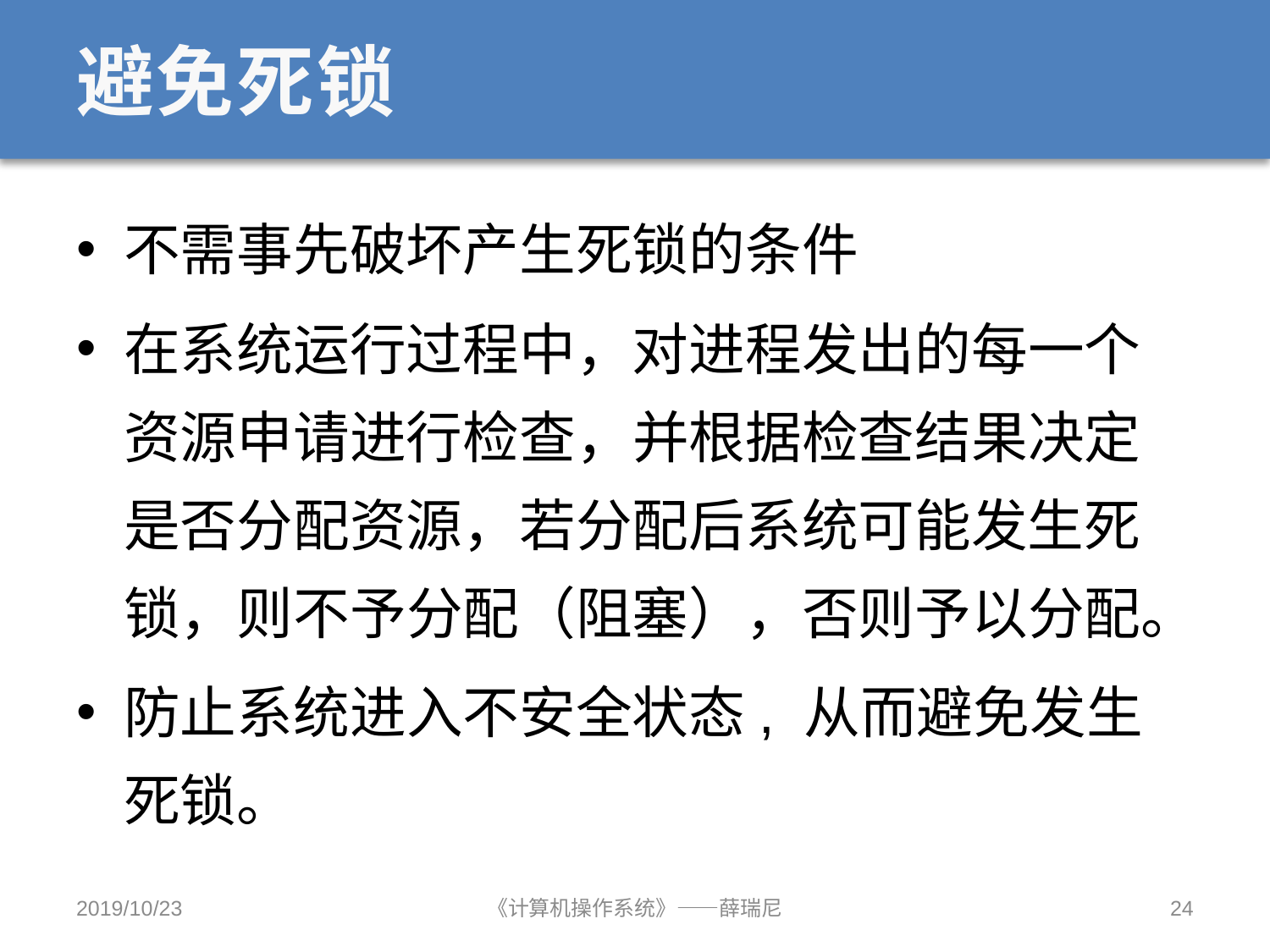

# 避免死锁
不需事先破坏产生死锁的条件
在系统运行过程中，对进程发出的每一个资源申请进行检查，并根据检查结果决定是否分配资源，若分配后系统可能发生死锁，则不予分配（阻塞），否则予以分配。
防止系统进入不安全状态, 从而避免发生死锁。
2019/10/23
《计算机操作系统》——薛瑞尼
24